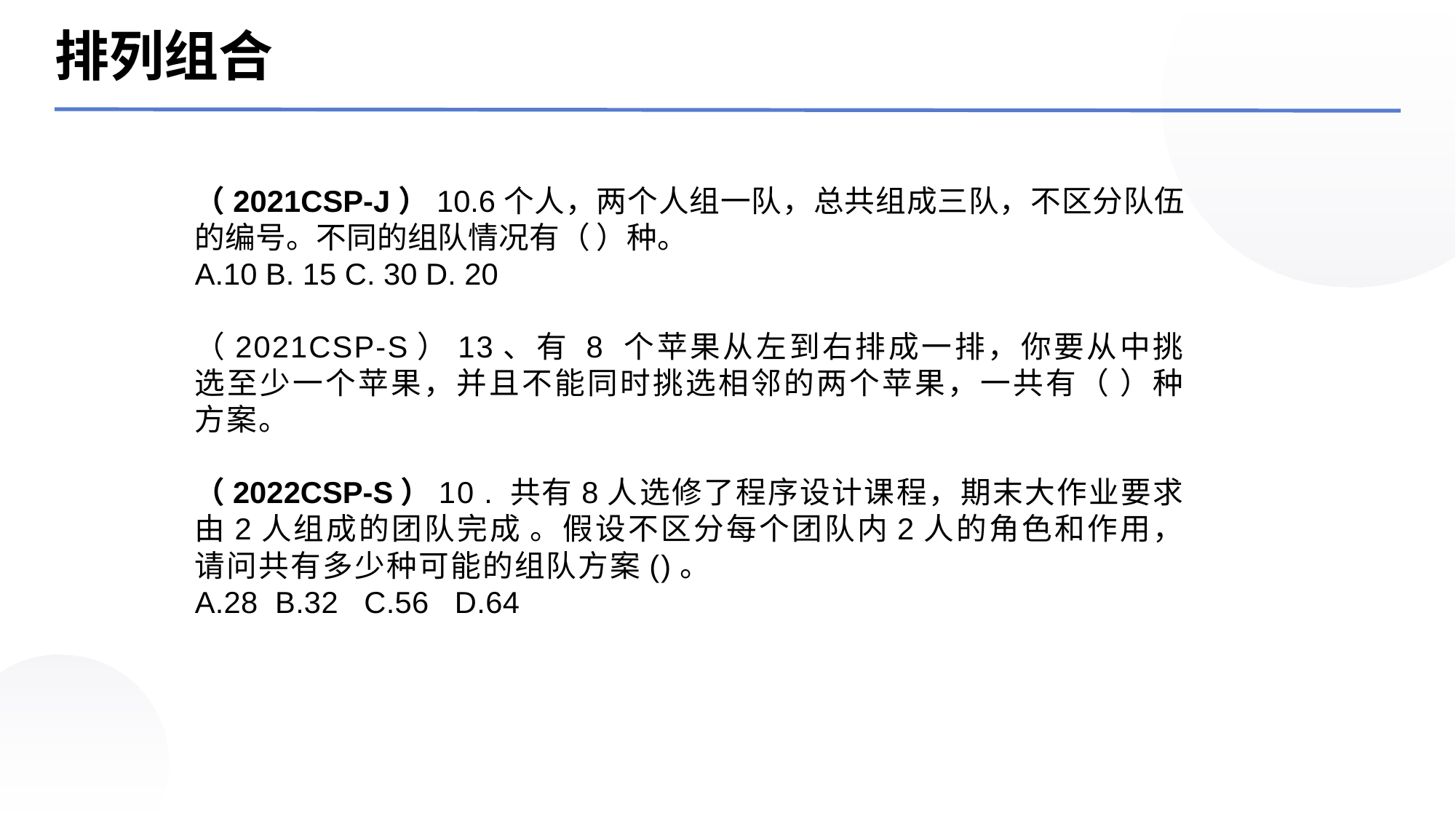

排列组合
（2021CSP-J）10.6个人，两个人组一队，总共组成三队，不区分队伍的编号。不同的组队情况有（ ）种。
A.10 B. 15 C. 30 D. 20

（2021CSP-S）13、有 8 个苹果从左到右排成一排，你要从中挑选至少一个苹果，并且不能同时挑选相邻的两个苹果，一共有（ ）种方案。

（2022CSP-S）10 . 共有8人选修了程序设计课程，期末大作业要求由2人组成的团队完成 。假设不区分每个团队内2人的角色和作用，请问共有多少种可能的组队方案()。
A.28  B.32   C.56   D.64